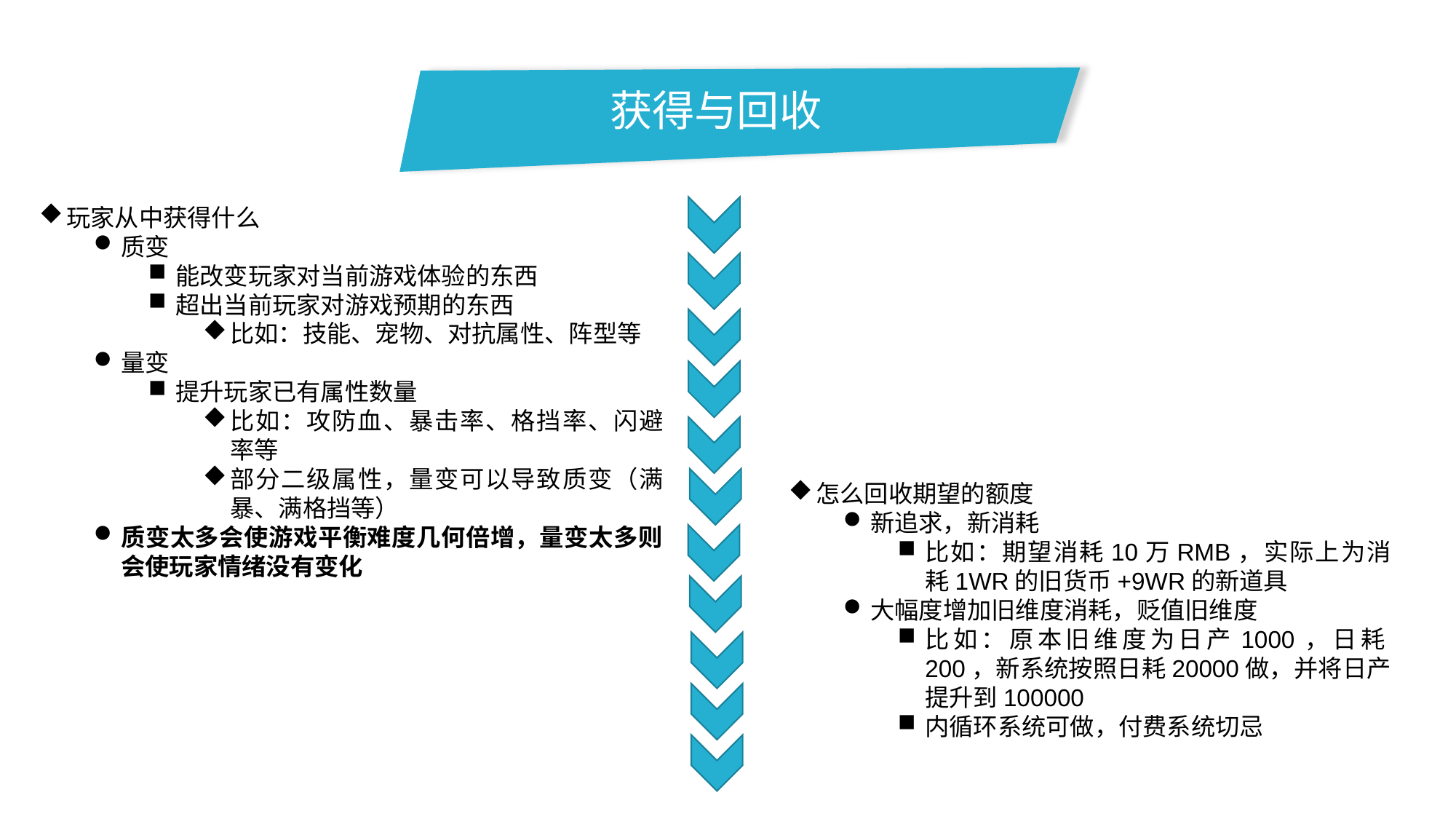

获得与回收
玩家从中获得什么
质变
能改变玩家对当前游戏体验的东西
超出当前玩家对游戏预期的东西
比如：技能、宠物、对抗属性、阵型等
量变
提升玩家已有属性数量
比如：攻防血、暴击率、格挡率、闪避率等
部分二级属性，量变可以导致质变（满暴、满格挡等）
质变太多会使游戏平衡难度几何倍增，量变太多则会使玩家情绪没有变化

怎么回收期望的额度
新追求，新消耗
比如：期望消耗10万RMB，实际上为消耗1WR的旧货币+9WR的新道具
大幅度增加旧维度消耗，贬值旧维度
比如：原本旧维度为日产1000，日耗200，新系统按照日耗20000做，并将日产提升到100000
内循环系统可做，付费系统切忌